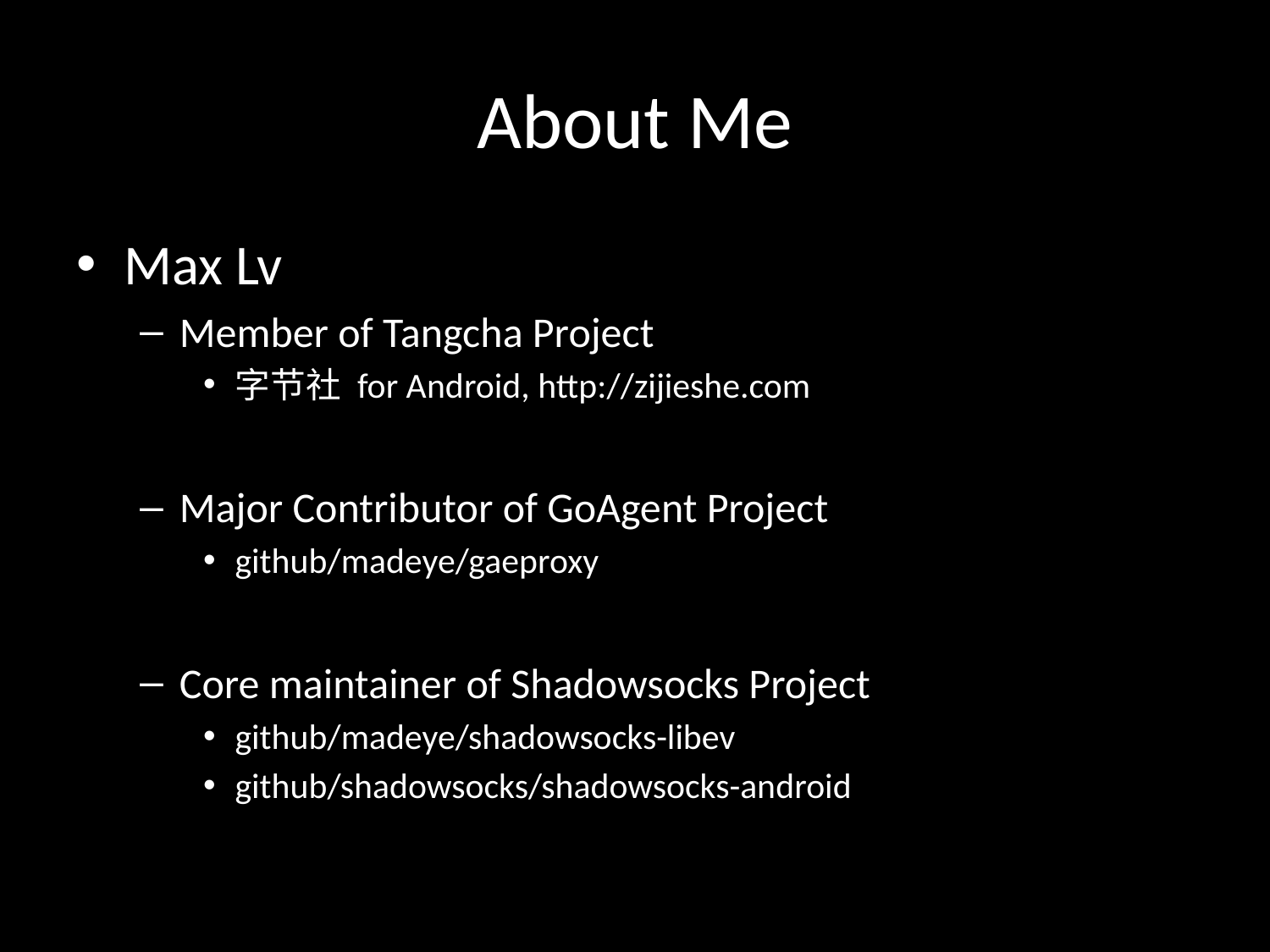

# About Me
Max Lv
Member of Tangcha Project
字节社 for Android, http://zijieshe.com

Major Contributor of GoAgent Project
github/madeye/gaeproxy

Core maintainer of Shadowsocks Project
github/madeye/shadowsocks-libev
github/shadowsocks/shadowsocks-android